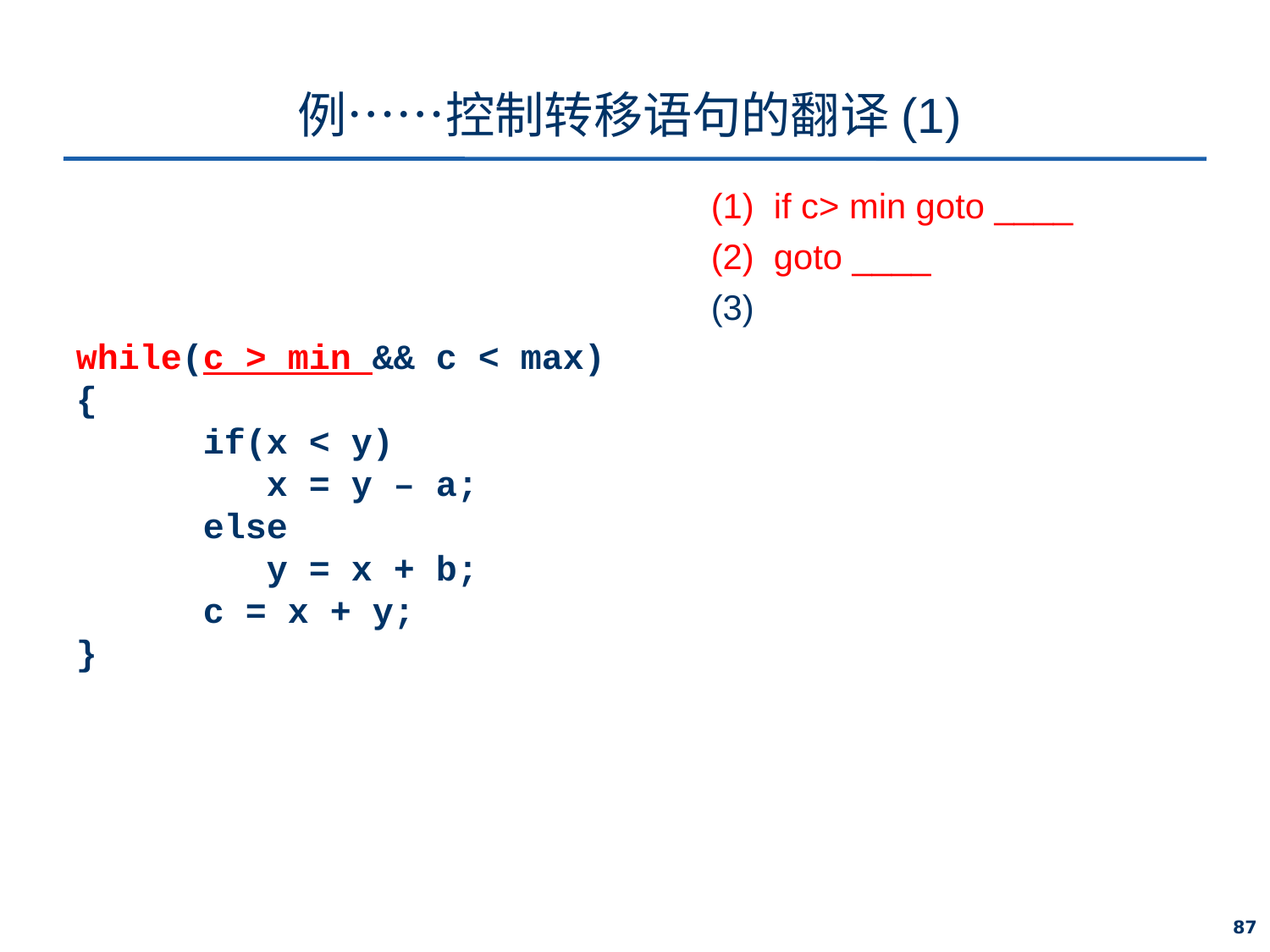

# 例……控制转移语句的翻译(1)
(1)  if c> min goto ____
(2)  goto ____
(3)
while(c > min && c < max)
{
	if(x < y)
         x = y – a;
     	else
         y = x + b;
     	c = x + y;
}

87